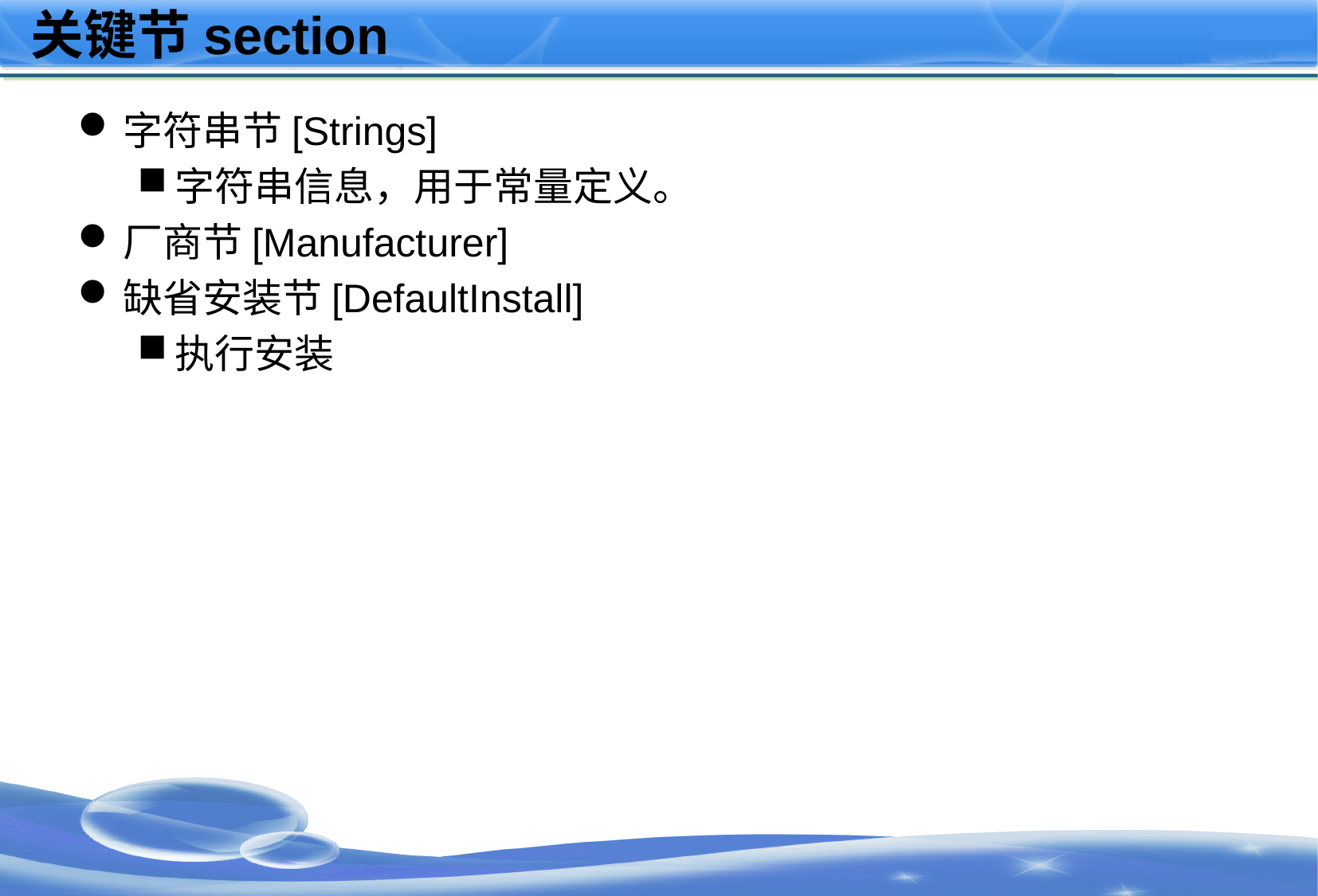

# 关键节section
字符串节[Strings]
字符串信息，用于常量定义。
厂商节[Manufacturer]
缺省安装节[DefaultInstall]
执行安装